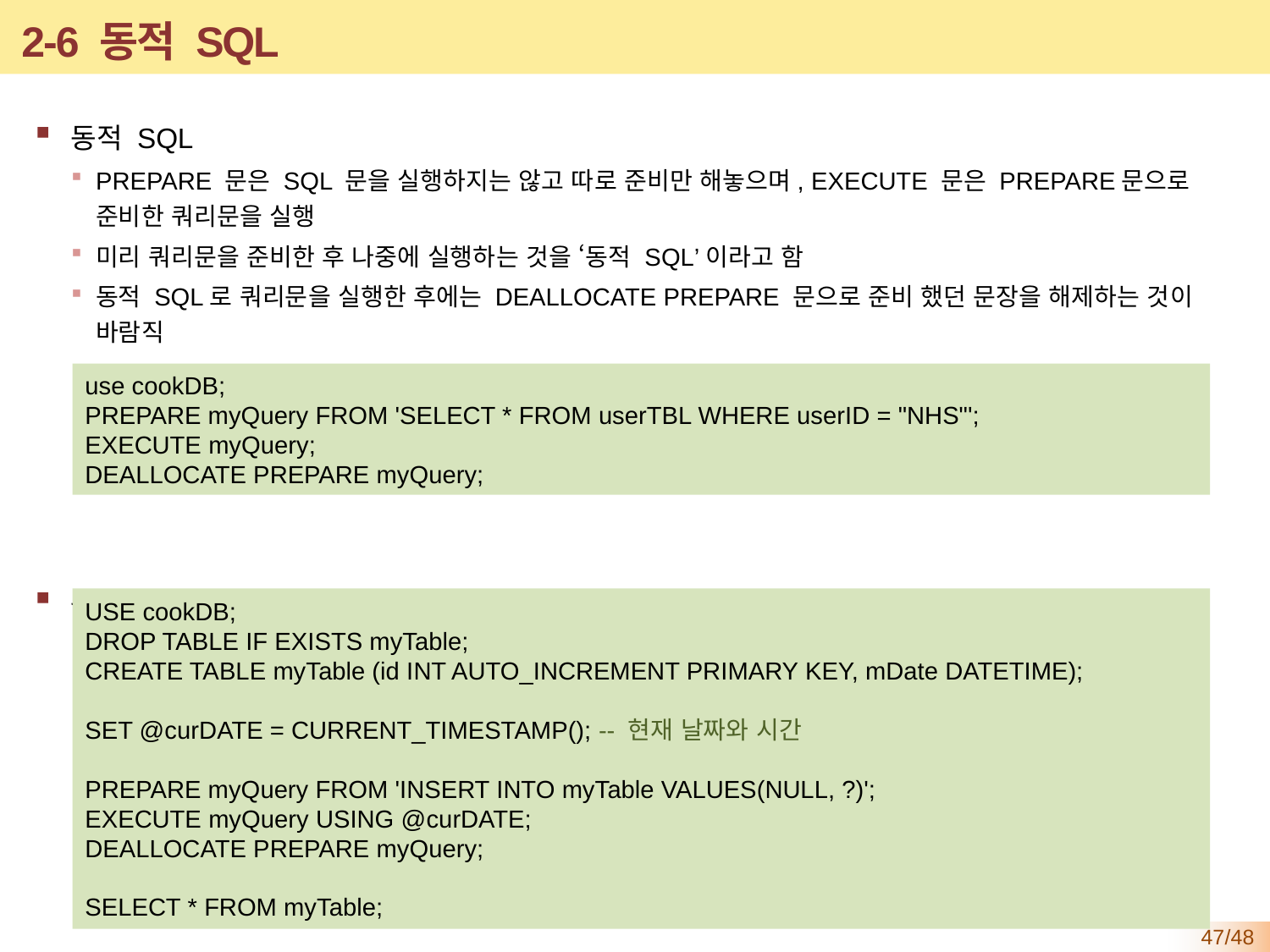

# 2-6 동적 SQL
동적 SQL
PREPARE 문은 SQL 문을 실행하지는 않고 따로 준비만 해놓으며, EXECUTE 문은 PREPARE문으로 준비한 쿼리문을 실행
미리 쿼리문을 준비한 후 나중에 실행하는 것을 ‘동적 SQL’이라고 함
동적 SQL로 쿼리문을 실행한 후에는 DEALLOCATE PREPARE 문으로 준비 했던 문장을 해제하는 것이 바람직

쿼리문을 실행하는 순간의 날짜와 시간이 입력되는 코드
use cookDB;
PREPARE myQuery FROM 'SELECT * FROM userTBL WHERE userID = "NHS"';
EXECUTE myQuery;
DEALLOCATE PREPARE myQuery;
USE cookDB;
DROP TABLE IF EXISTS myTable;
CREATE TABLE myTable (id INT AUTO_INCREMENT PRIMARY KEY, mDate DATETIME);

SET @curDATE = CURRENT_TIMESTAMP(); -- 현재 날짜와 시간

PREPARE myQuery FROM 'INSERT INTO myTable VALUES(NULL, ?)';
EXECUTE myQuery USING @curDATE;
DEALLOCATE PREPARE myQuery;

SELECT * FROM myTable;